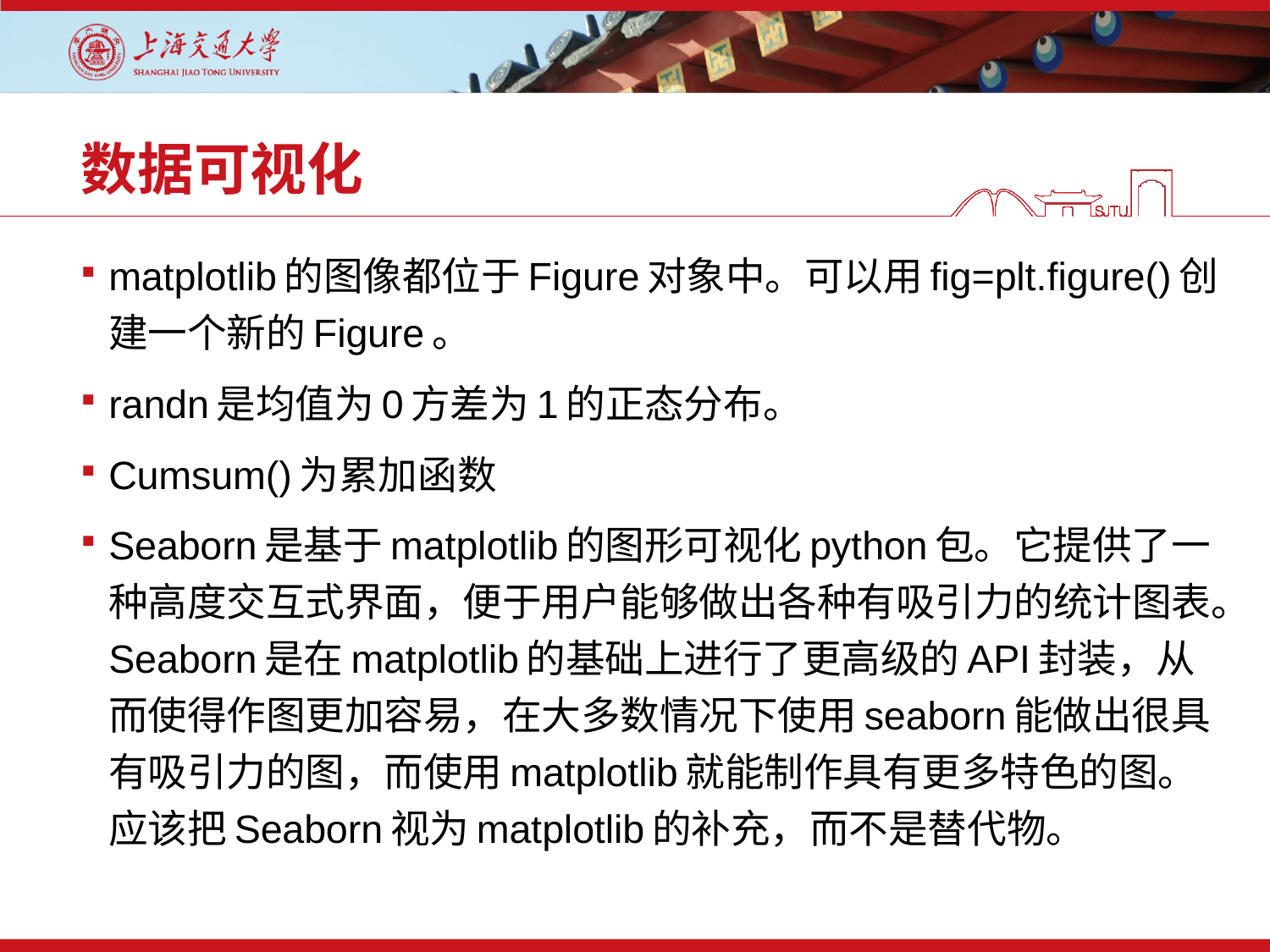

# 数据可视化
matplotlib的图像都位于Figure对象中。可以用fig=plt.figure()创建一个新的Figure。
randn是均值为0方差为1的正态分布。
Cumsum()为累加函数
Seaborn是基于matplotlib的图形可视化python包。它提供了一种高度交互式界面，便于用户能够做出各种有吸引力的统计图表。Seaborn是在matplotlib的基础上进行了更高级的API封装，从而使得作图更加容易，在大多数情况下使用seaborn能做出很具有吸引力的图，而使用matplotlib就能制作具有更多特色的图。应该把Seaborn视为matplotlib的补充，而不是替代物。